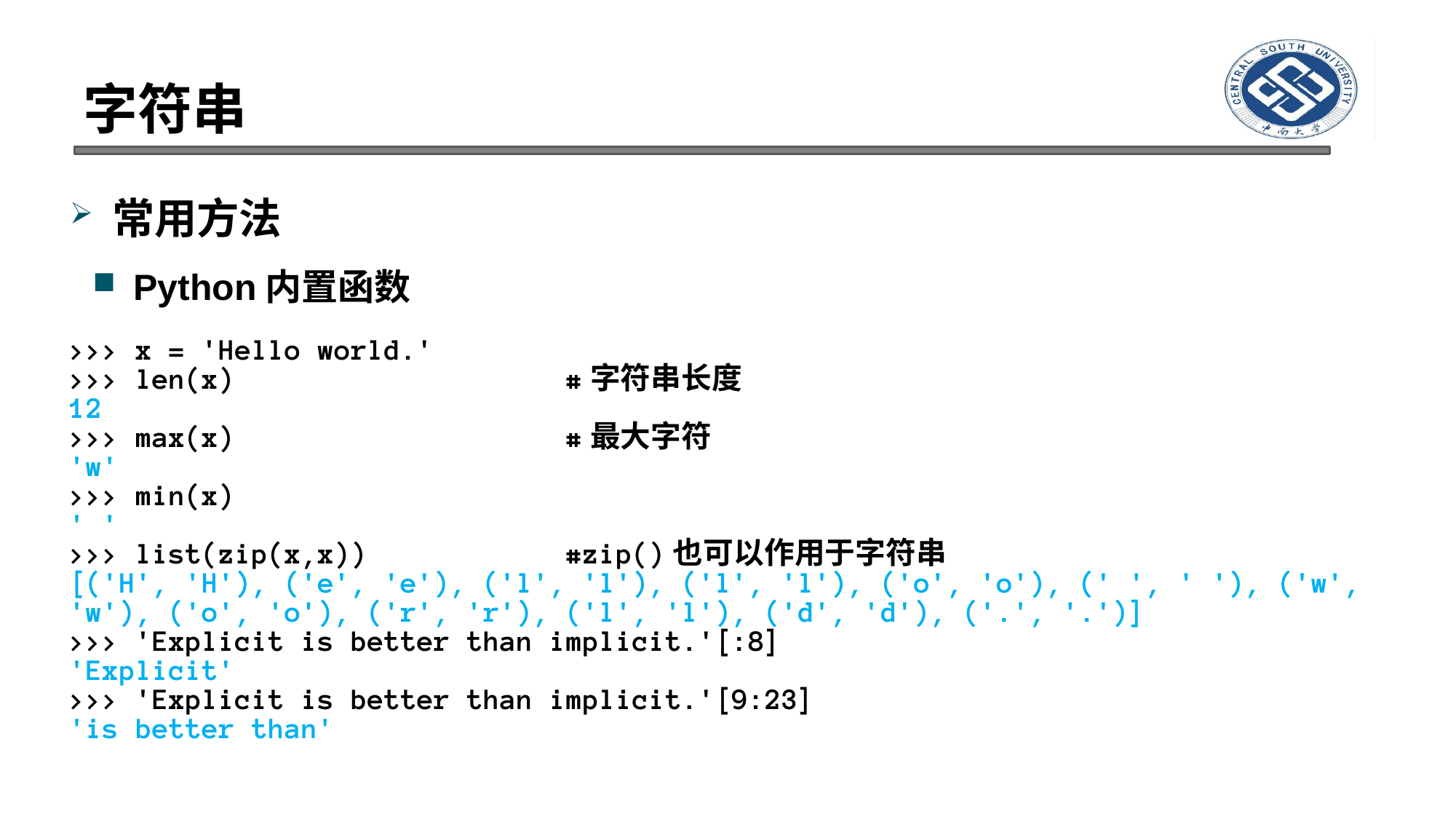

# 字符串
常用方法
Python内置函数

>>> x = 'Hello world.'
>>> len(x)                    #字符串长度
12
>>> max(x)                    #最大字符
'w'
>>> min(x)
' '
>>> list(zip(x,x))            #zip()也可以作用于字符串
[('H', 'H'), ('e', 'e'), ('l', 'l'), ('l', 'l'), ('o', 'o'), (' ', ' '), ('w', 'w'), ('o', 'o'), ('r', 'r'), ('l', 'l'), ('d', 'd'), ('.', '.')]
>>> 'Explicit is better than implicit.'[:8]
'Explicit'
>>> 'Explicit is better than implicit.'[9:23]
'is better than'